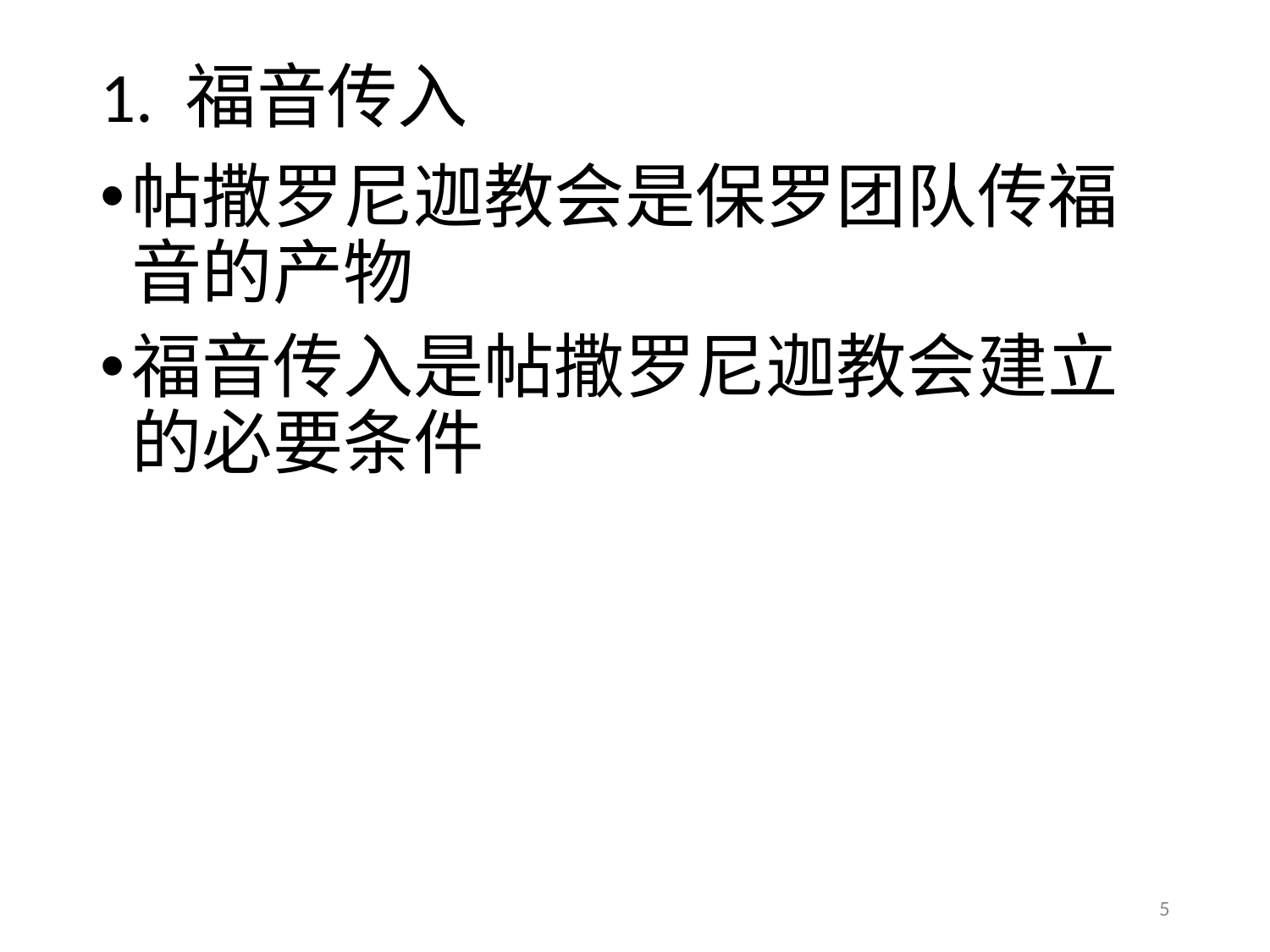

# 1. 福音传入
帖撒罗尼迦教会是保罗团队传福音的产物
福音传入是帖撒罗尼迦教会建立的必要条件

5